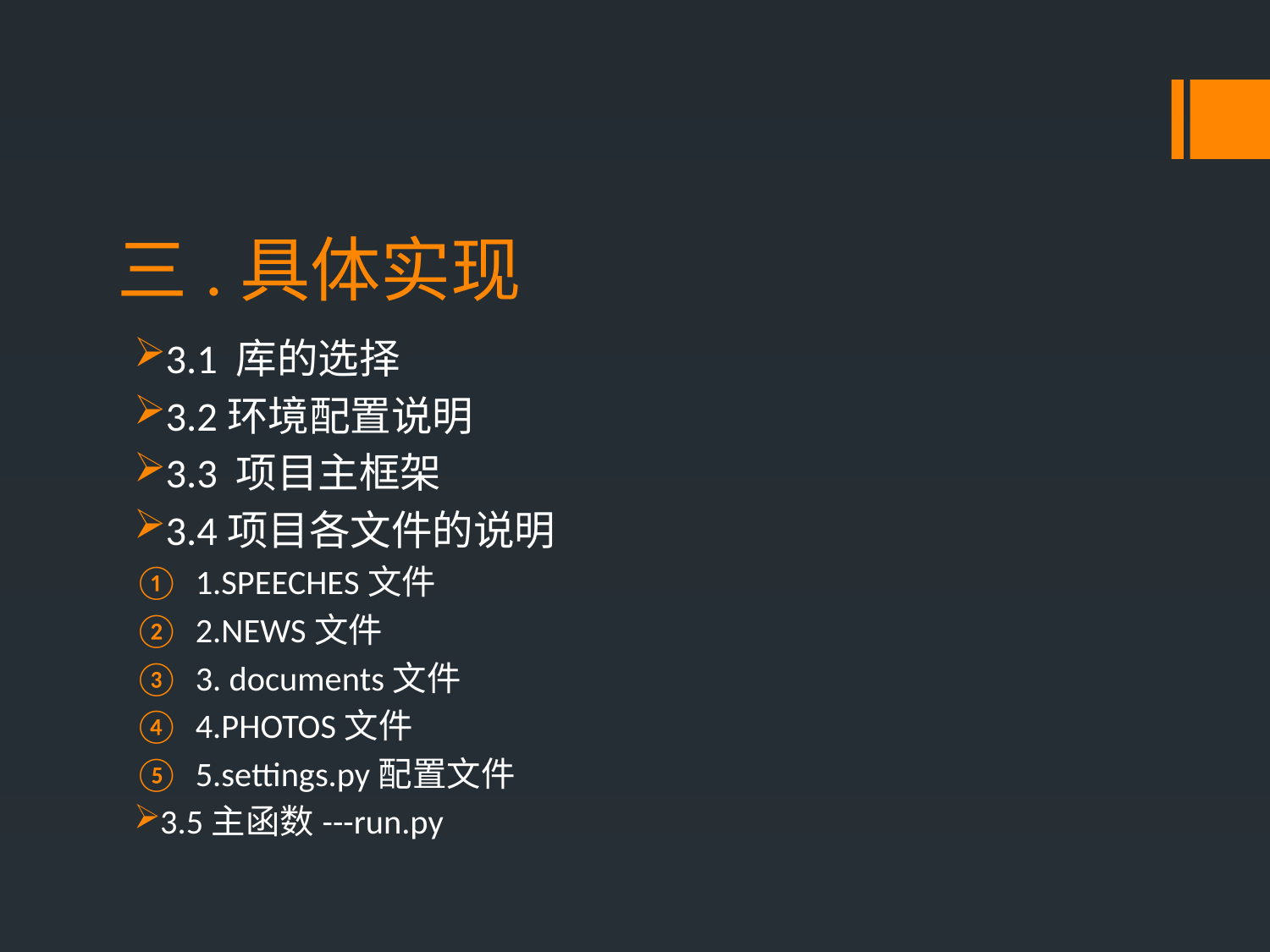

# 三.具体实现
3.1 库的选择
3.2环境配置说明
3.3 项目主框架
3.4项目各文件的说明
1.SPEECHES文件
2.NEWS文件
3. documents文件
4.PHOTOS文件
5.settings.py配置文件
3.5主函数---run.py